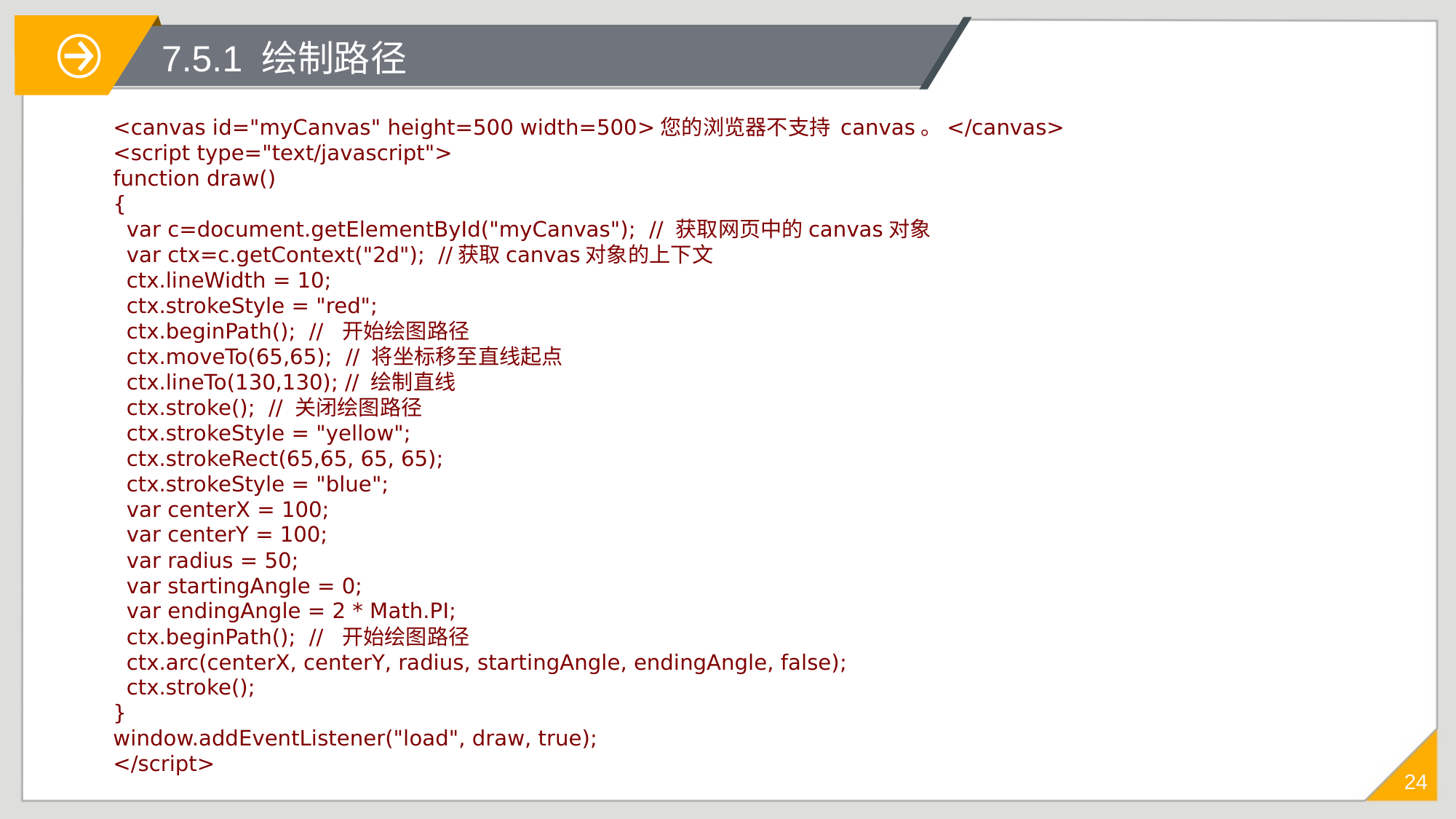

# 7.5.1 绘制路径
<canvas id="myCanvas" height=500 width=500>您的浏览器不支持 canvas。</canvas>
<script type="text/javascript">
function draw()
{
  var c=document.getElementById("myCanvas");  // 获取网页中的canvas对象
  var ctx=c.getContext("2d");  //获取canvas对象的上下文
  ctx.lineWidth = 10;
  ctx.strokeStyle = "red";
  ctx.beginPath();  //  开始绘图路径
  ctx.moveTo(65,65);  // 将坐标移至直线起点
  ctx.lineTo(130,130); // 绘制直线
  ctx.stroke();  // 关闭绘图路径
  ctx.strokeStyle = "yellow";
  ctx.strokeRect(65,65, 65, 65);
  ctx.strokeStyle = "blue";
  var centerX = 100;
  var centerY = 100;
  var radius = 50;
  var startingAngle = 0;
  var endingAngle = 2 * Math.PI;
  ctx.beginPath();  //  开始绘图路径
  ctx.arc(centerX, centerY, radius, startingAngle, endingAngle, false);
  ctx.stroke();
}
window.addEventListener("load", draw, true);
</script>